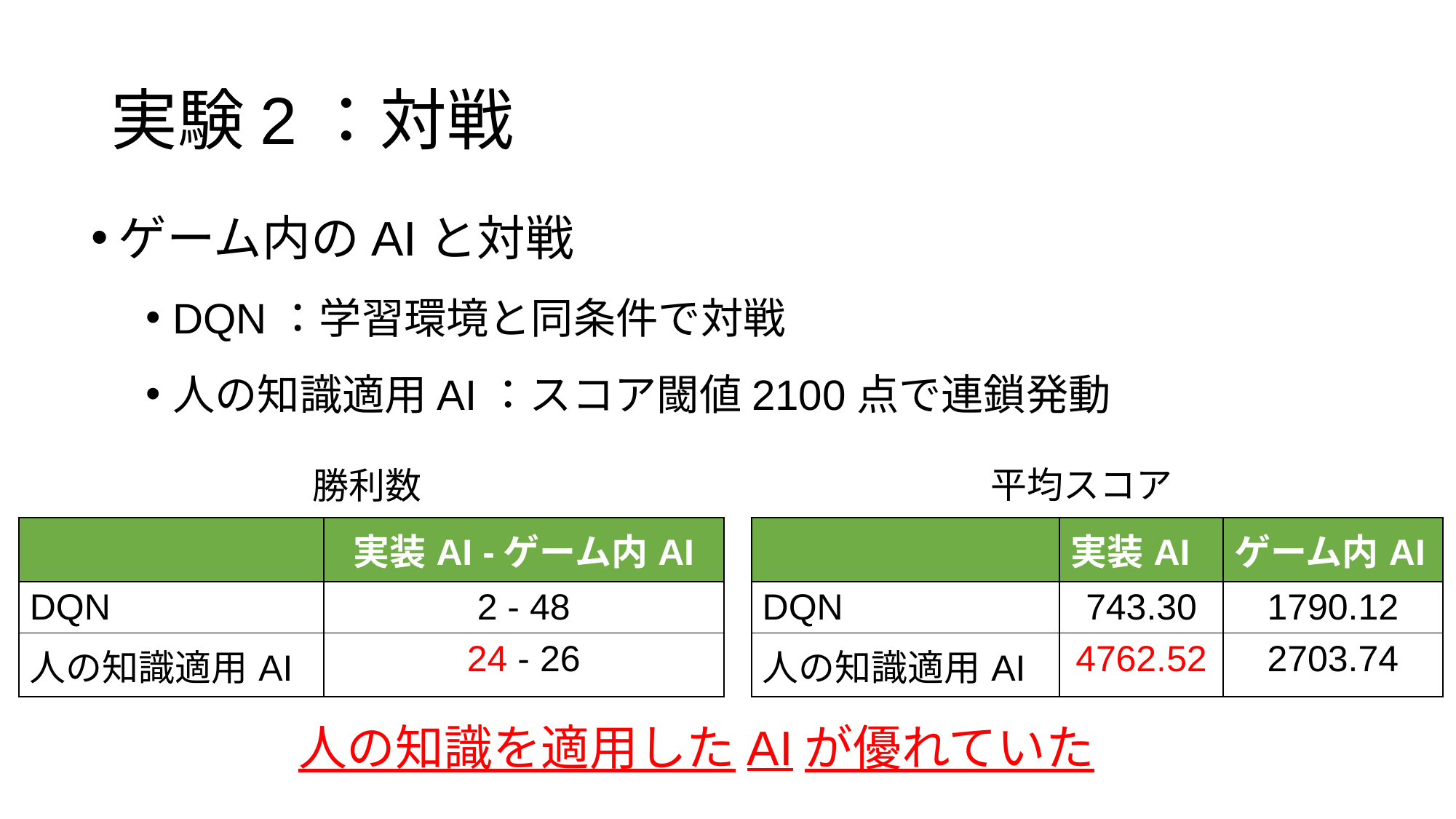

# 実験2：対戦
ゲーム内のAIと対戦
DQN：学習環境と同条件で対戦
人の知識適用AI：スコア閾値2100点で連鎖発動
平均スコア
勝利数
|  | 実装AI -ゲーム内AI |
| --- | --- |
| DQN | 2 - 48 |
| 人の知識適用AI | 24 - 26 |
|  | 実装AI | ゲーム内AI |
| --- | --- | --- |
| DQN | 743.30 | 1790.12 |
| 人の知識適用AI | 4762.52 | 2703.74 |
人の知識を適用したAIが優れていた